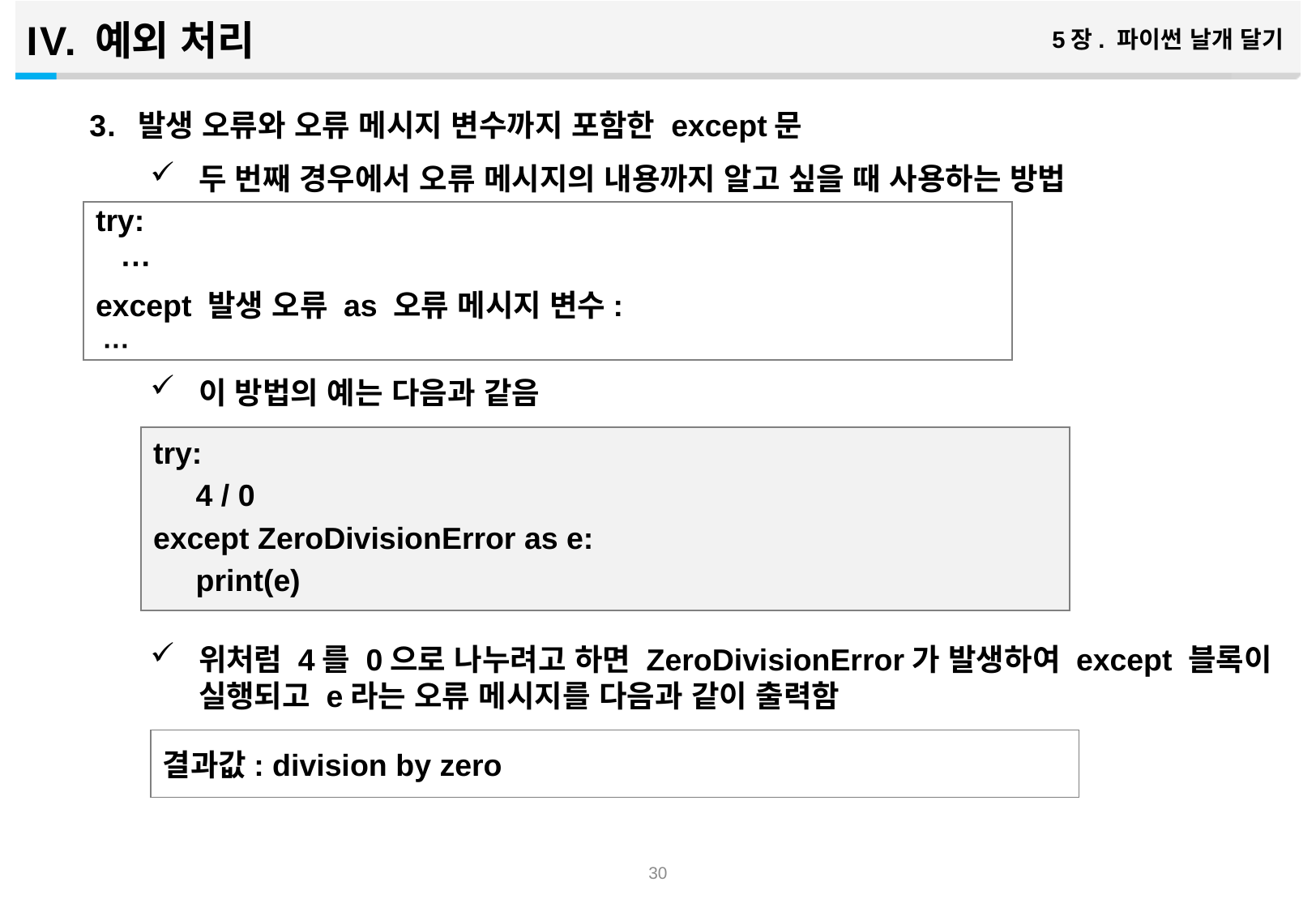

예외 처리
5장. 파이썬 날개 달기
발생 오류와 오류 메시지 변수까지 포함한 except문
두 번째 경우에서 오류 메시지의 내용까지 알고 싶을 때 사용하는 방법

이 방법의 예는 다음과 같음

위처럼 4를 0으로 나누려고 하면 ZeroDivisionError가 발생하여 except 블록이 실행되고 e라는 오류 메시지를 다음과 같이 출력함
try:
   ···
except 발생 오류 as 오류 메시지 변수:
 ···
try:
     4 / 0
except ZeroDivisionError as e:
     print(e)
결과값: division by zero
30